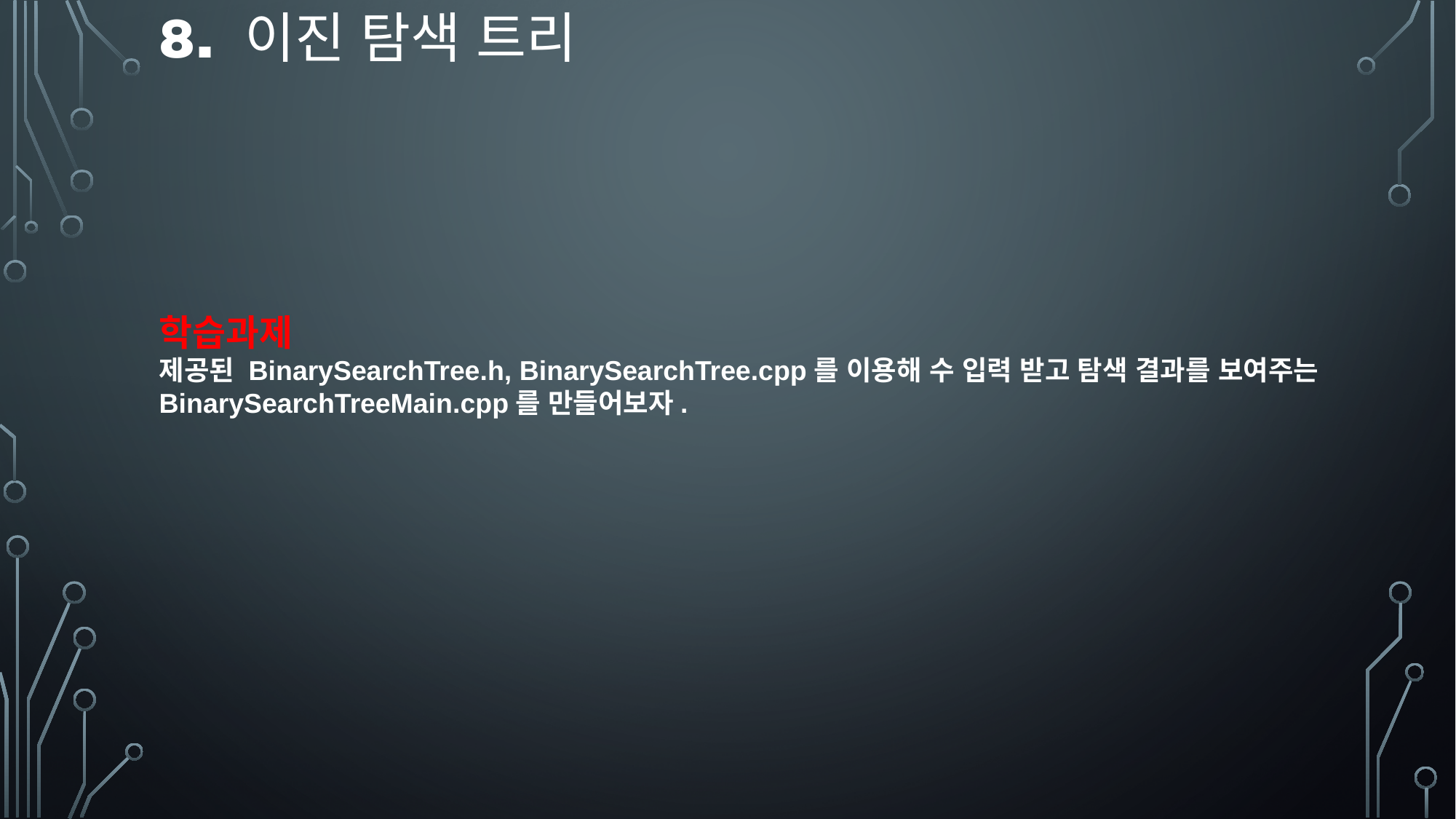

8. 이진 탐색 트리
학습과제
제공된 BinarySearchTree.h, BinarySearchTree.cpp를 이용해 수 입력 받고 탐색 결과를 보여주는 BinarySearchTreeMain.cpp를 만들어보자.